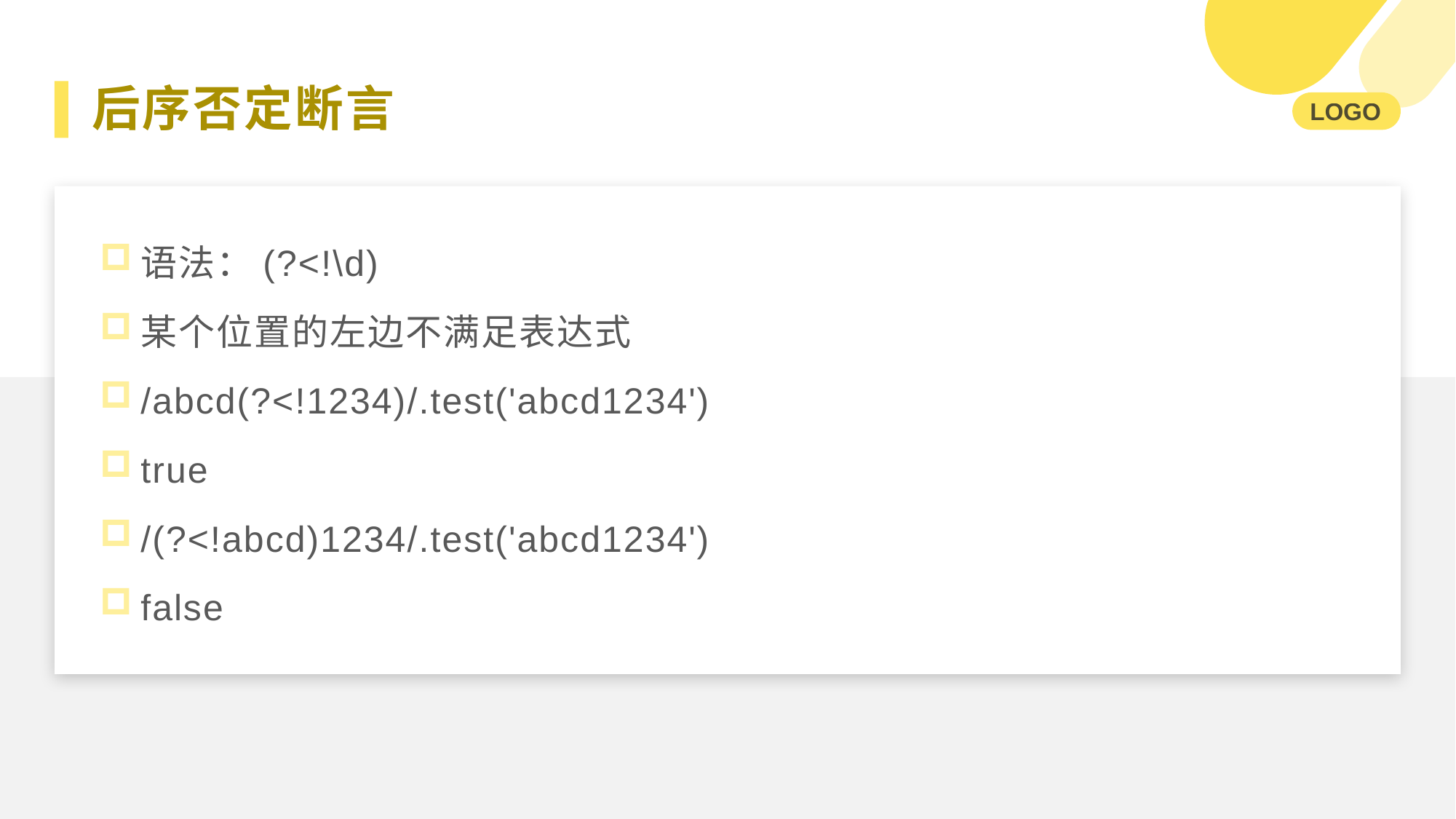

后序否定断言

LOGO

语法：(?<!\d)
某个位置的左边不满足表达式
/abcd(?<!1234)/.test('abcd1234')
true
/(?<!abcd)1234/.test('abcd1234')
false